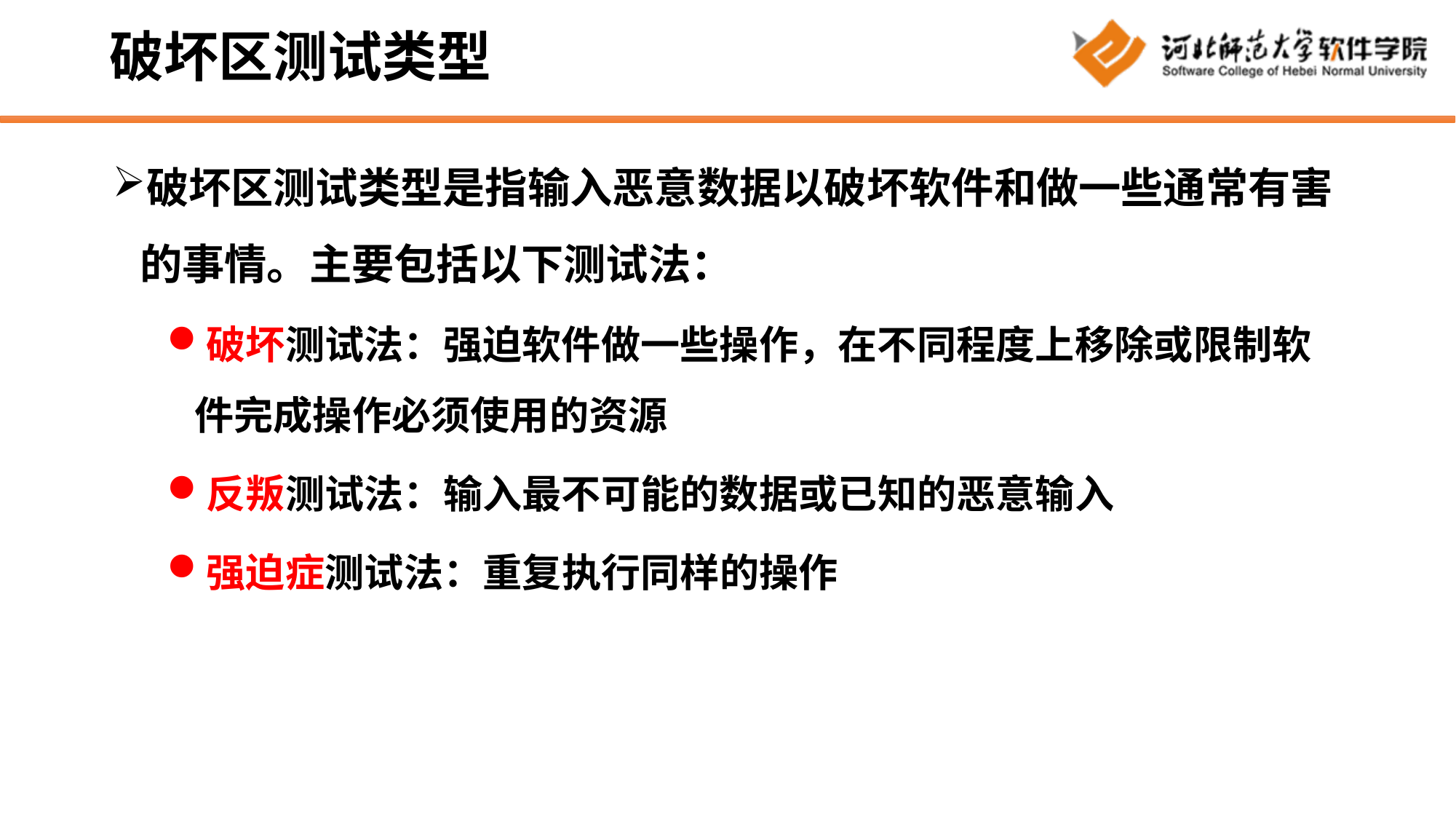

# 破坏区测试类型
破坏区测试类型是指输入恶意数据以破坏软件和做一些通常有害的事情。主要包括以下测试法：
破坏测试法：强迫软件做一些操作，在不同程度上移除或限制软件完成操作必须使用的资源
反叛测试法：输入最不可能的数据或已知的恶意输入
强迫症测试法：重复执行同样的操作